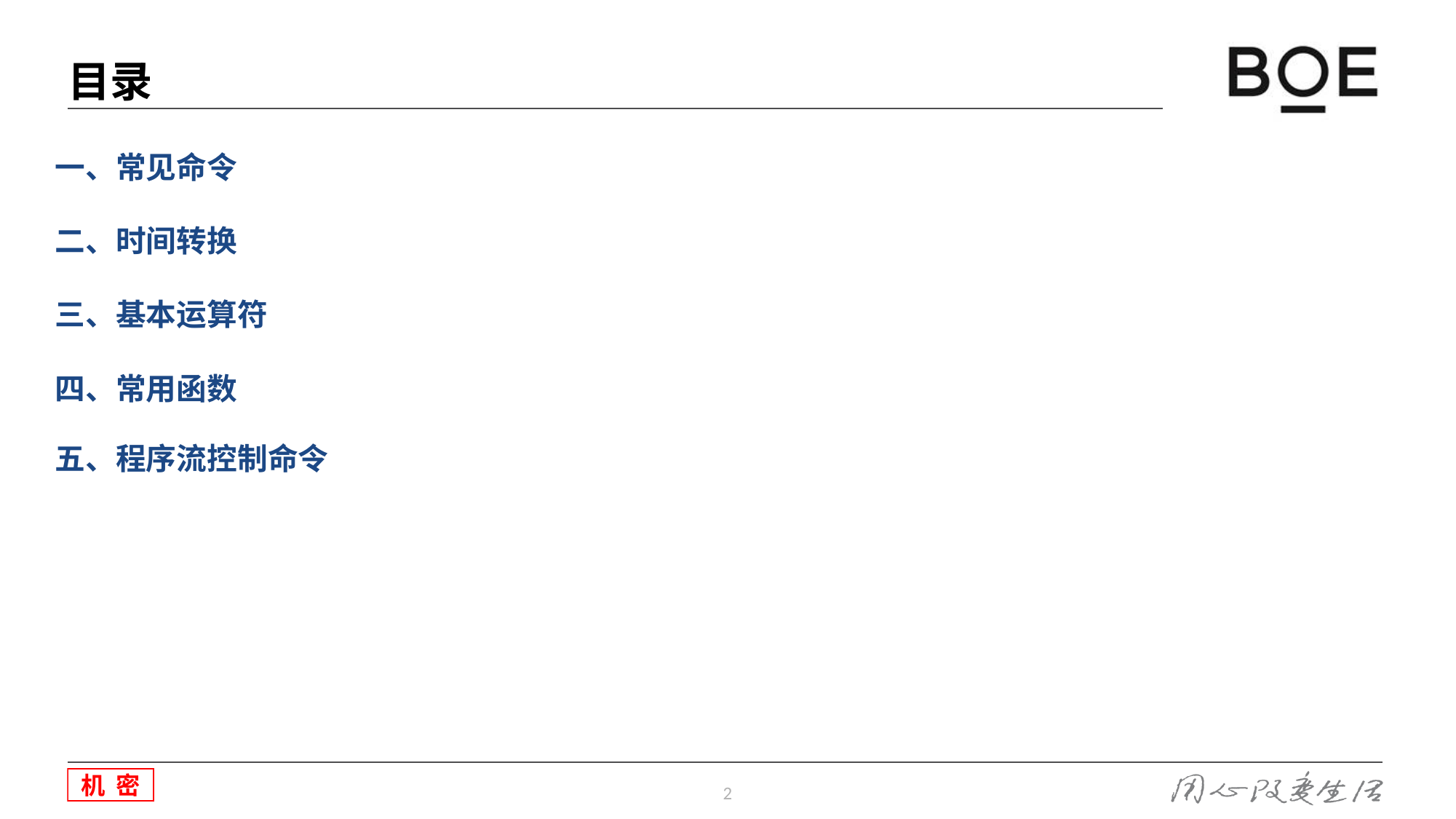

目录
一、常见命令

二、时间转换
三、基本运算符
四、常用函数

五、程序流控制命令

2